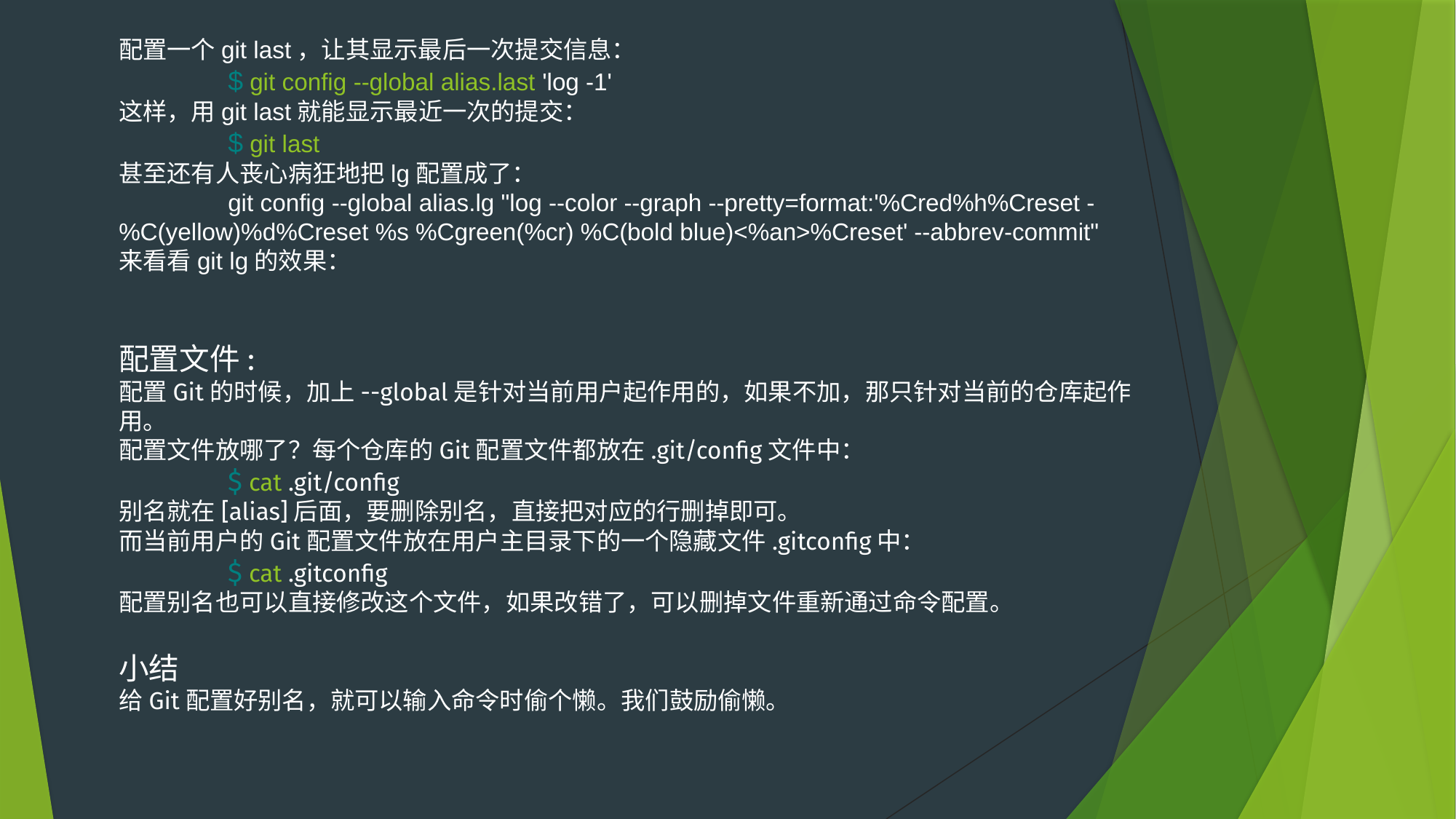

配置一个git last，让其显示最后一次提交信息：
	$ git config --global alias.last 'log -1'
这样，用git last就能显示最近一次的提交：
	$ git last
甚至还有人丧心病狂地把lg配置成了：
	git config --global alias.lg "log --color --graph --pretty=format:'%Cred%h%Creset -%C(yellow)%d%Creset %s %Cgreen(%cr) %C(bold blue)<%an>%Creset' --abbrev-commit"
来看看git lg的效果：

配置文件:
配置Git的时候，加上--global是针对当前用户起作用的，如果不加，那只针对当前的仓库起作用。
配置文件放哪了？每个仓库的Git配置文件都放在.git/config文件中：
	$ cat .git/config
别名就在[alias]后面，要删除别名，直接把对应的行删掉即可。
而当前用户的Git配置文件放在用户主目录下的一个隐藏文件.gitconfig中：
	$ cat .gitconfig
配置别名也可以直接修改这个文件，如果改错了，可以删掉文件重新通过命令配置。

小结
给Git配置好别名，就可以输入命令时偷个懒。我们鼓励偷懒。